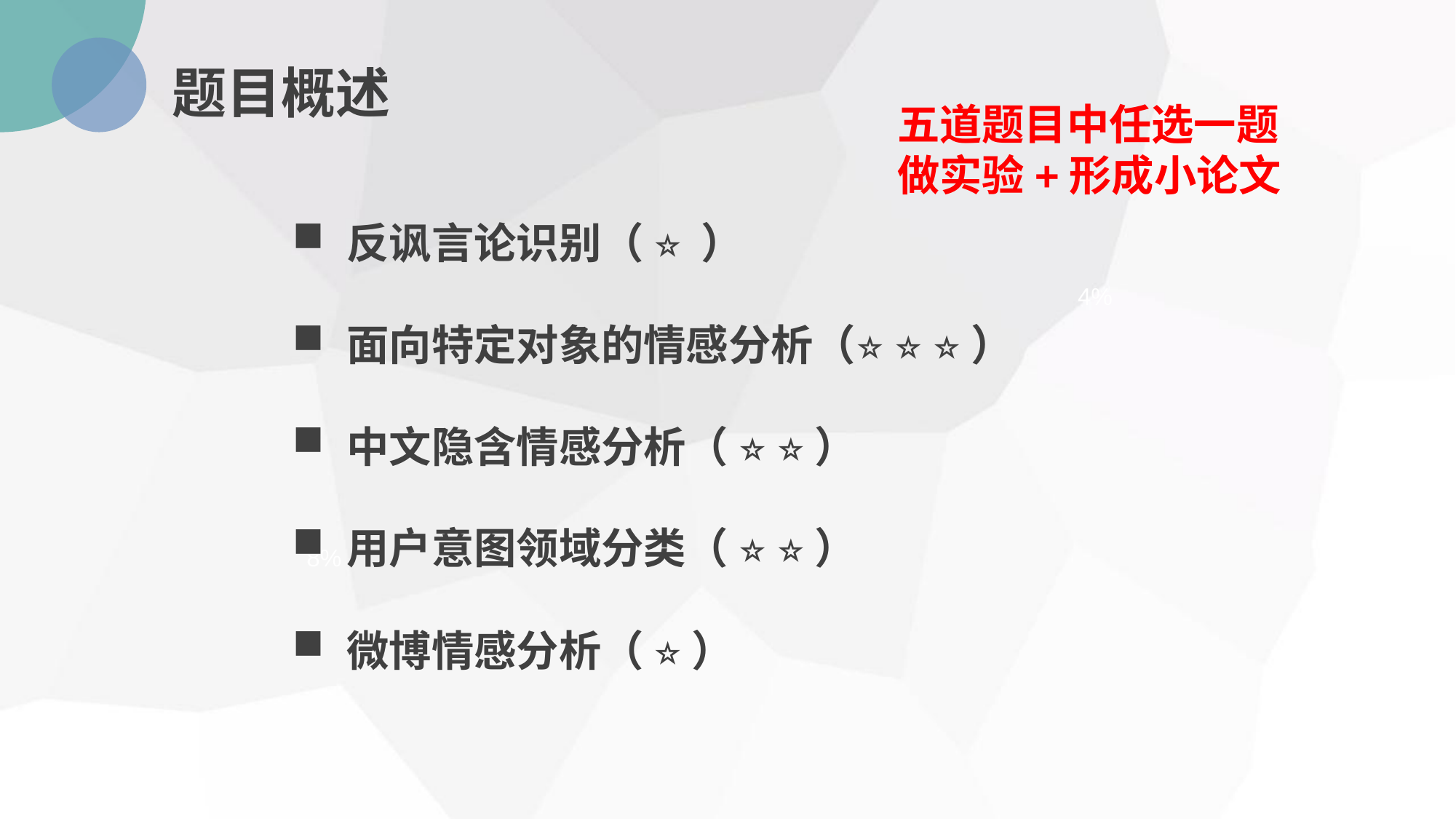

题目概述
五道题目中任选一题
做实验+形成小论文

反讽言论识别（ ⭐  ）
面向特定对象的情感分析（⭐ ⭐ ⭐ ）
中文隐含情感分析（ ⭐ ⭐ ）
用户意图领域分类（ ⭐ ⭐ ）
微博情感分析（ ⭐ ）

4%
8%